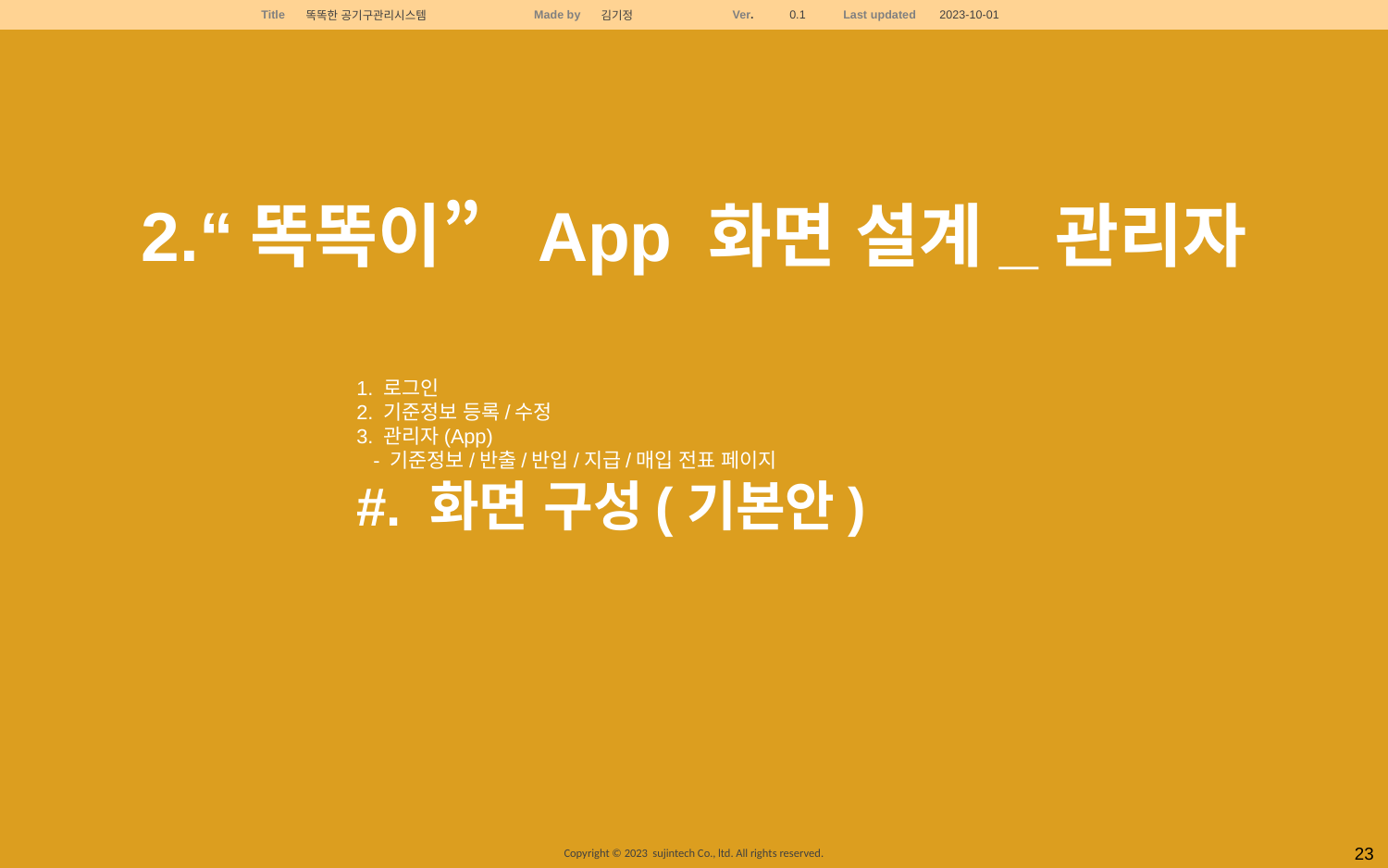

2.“똑똑이”  App 화면 설계_관리자
로그인
기준정보 등록/수정
3. 관리자(App)
   - 기준정보/반출/반입/지급/매입 전표 페이지
#. 화면 구성(기본안)